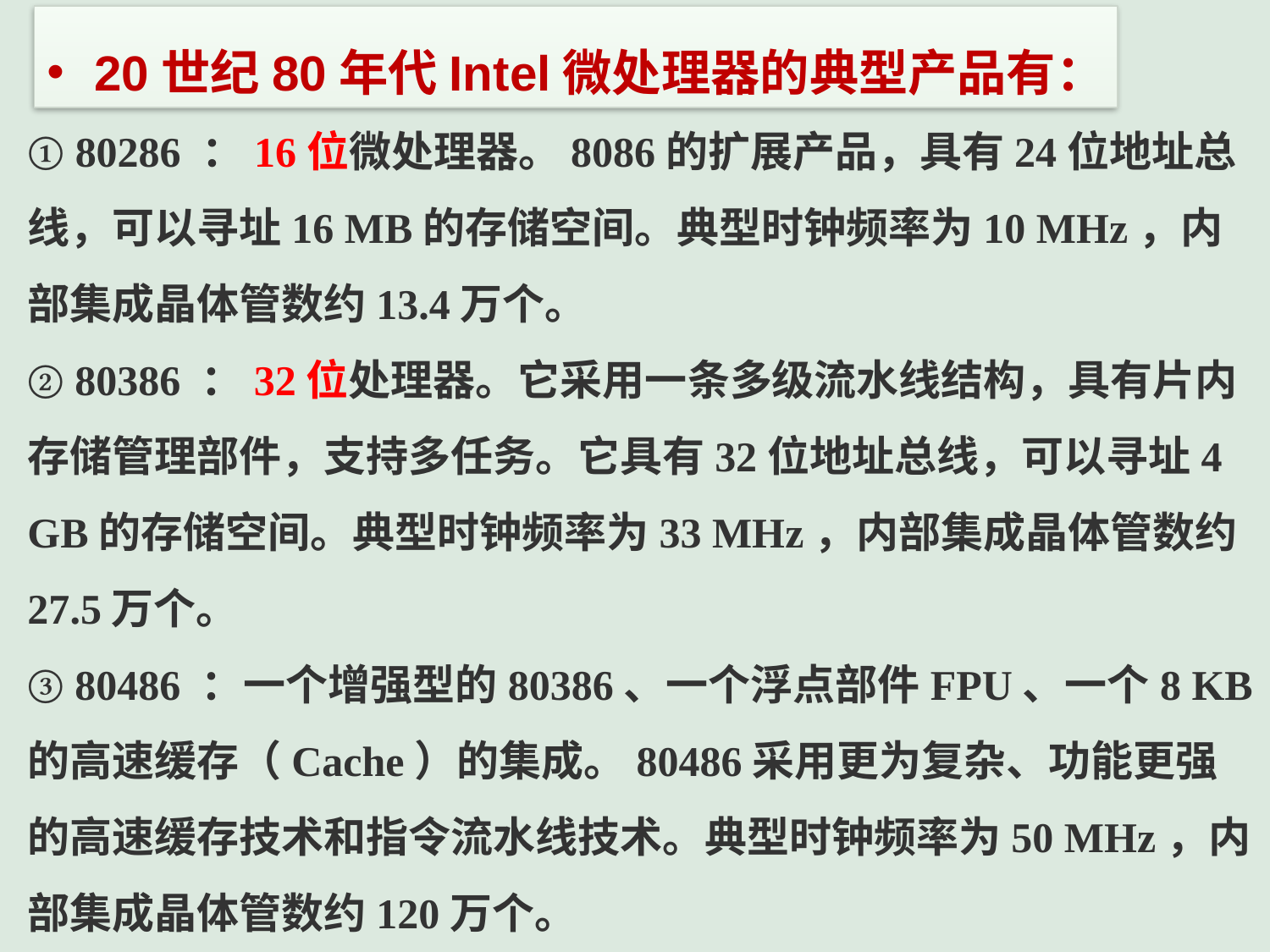

20世纪80年代Intel微处理器的典型产品有：
① 80286 ：16位微处理器。8086的扩展产品，具有24位地址总线，可以寻址16 MB的存储空间。典型时钟频率为10 MHz，内部集成晶体管数约13.4万个。
② 80386 ：32位处理器。它采用一条多级流水线结构，具有片内存储管理部件，支持多任务。它具有32位地址总线，可以寻址4 GB的存储空间。典型时钟频率为33 MHz，内部集成晶体管数约27.5万个。
③ 80486 ：一个增强型的80386、一个浮点部件FPU、一个8 KB的高速缓存（Cache）的集成。80486采用更为复杂、功能更强的高速缓存技术和指令流水线技术。典型时钟频率为50 MHz，内部集成晶体管数约120万个。